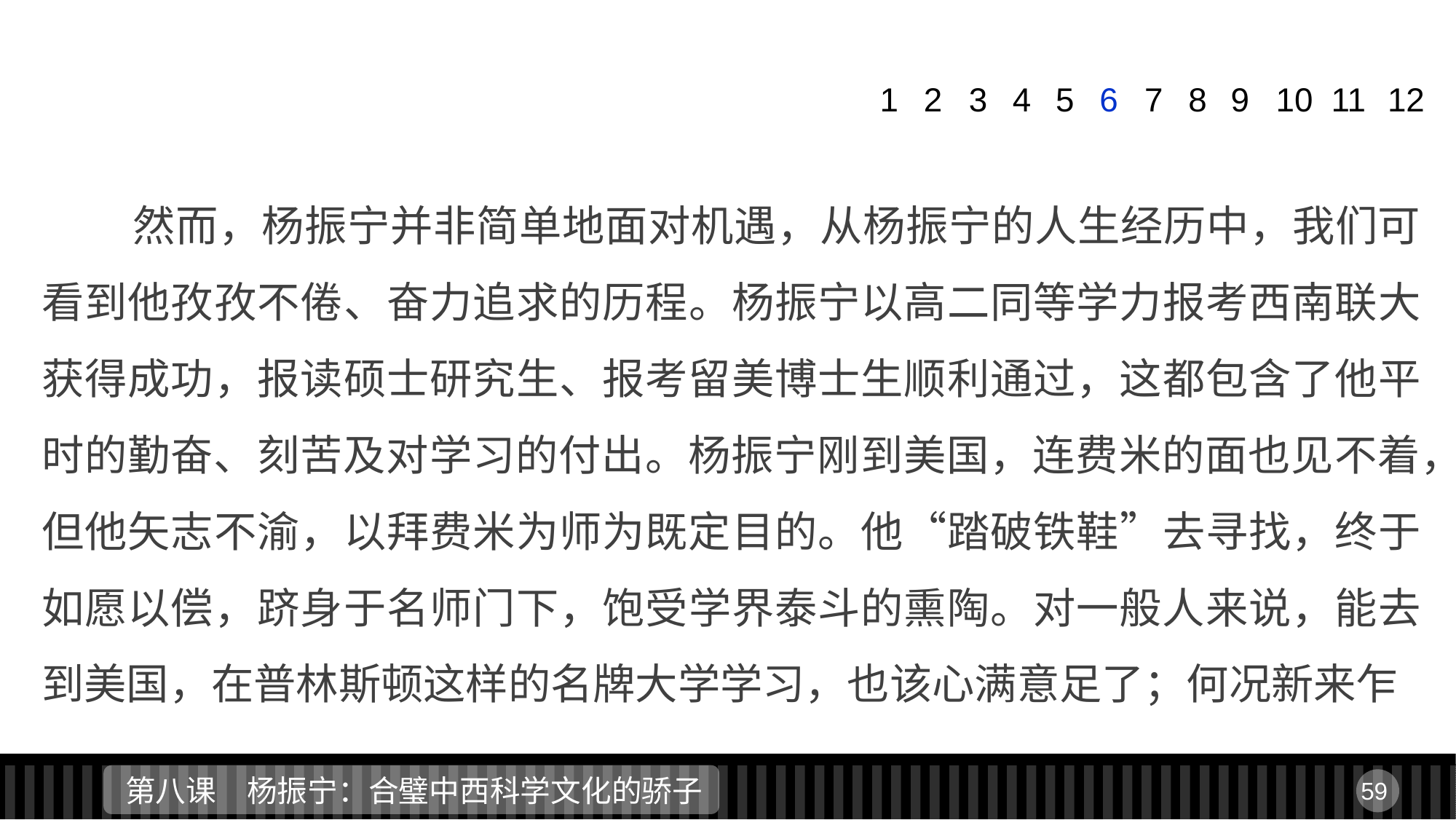

1
2
3
4
5
6
7
8
9
11
12
10
        然而，杨振宁并非简单地面对机遇，从杨振宁的人生经历中，我们可看到他孜孜不倦、奋力追求的历程。杨振宁以高二同等学力报考西南联大获得成功，报读硕士研究生、报考留美博士生顺利通过，这都包含了他平时的勤奋、刻苦及对学习的付出。杨振宁刚到美国，连费米的面也见不着，但他矢志不渝，以拜费米为师为既定目的。他“踏破铁鞋”去寻找，终于如愿以偿，跻身于名师门下，饱受学界泰斗的熏陶。对一般人来说，能去到美国，在普林斯顿这样的名牌大学学习，也该心满意足了；何况新来乍